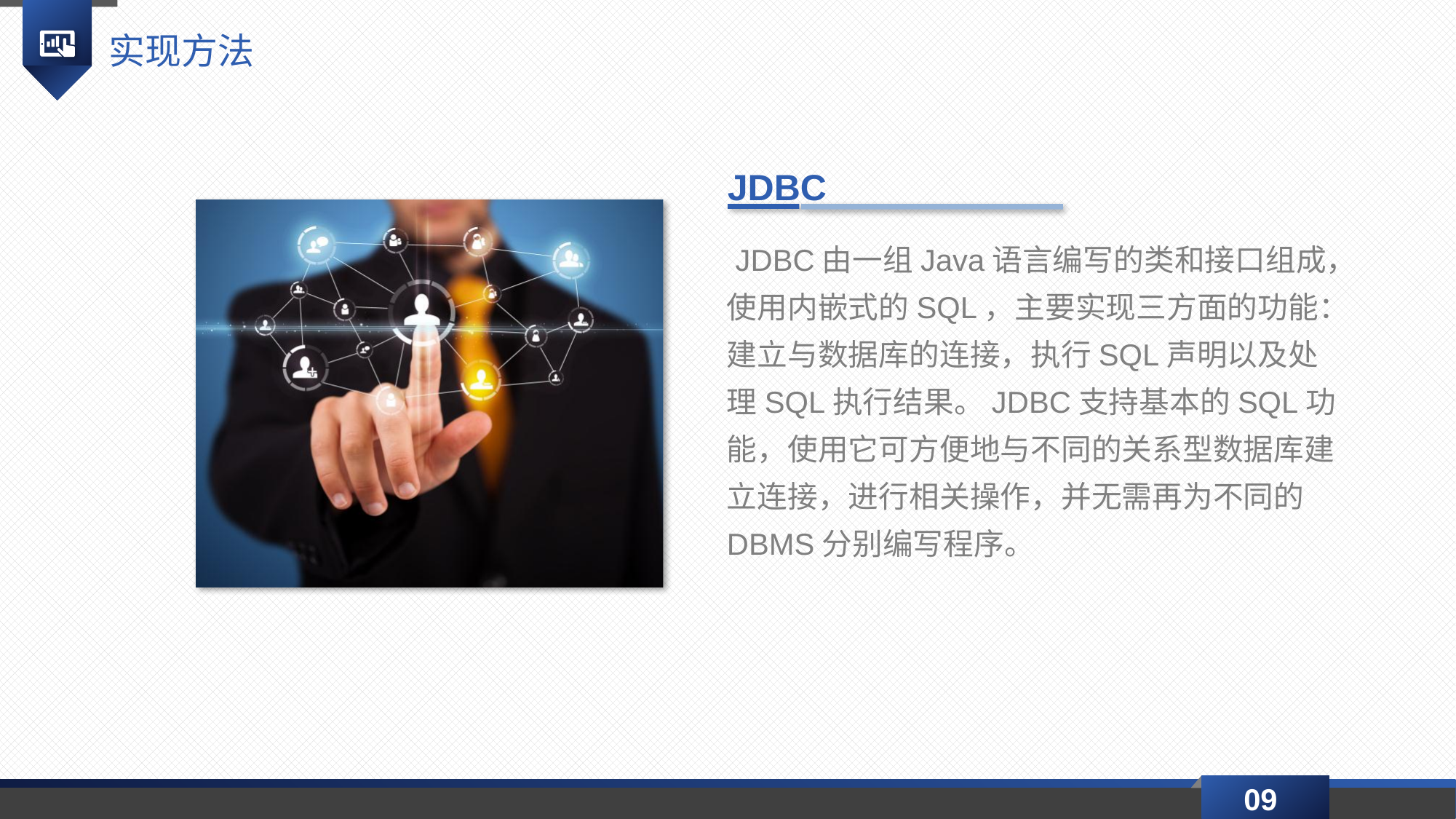

实现方法

JDBC

 JDBC由一组Java语言编写的类和接口组成，使用内嵌式的SQL，主要实现三方面的功能：建立与数据库的连接，执行SQL声明以及处理SQL执行结果。JDBC支持基本的SQL功能，使用它可方便地与不同的关系型数据库建立连接，进行相关操作，并无需再为不同的DBMS分别编写程序。

09

延时符